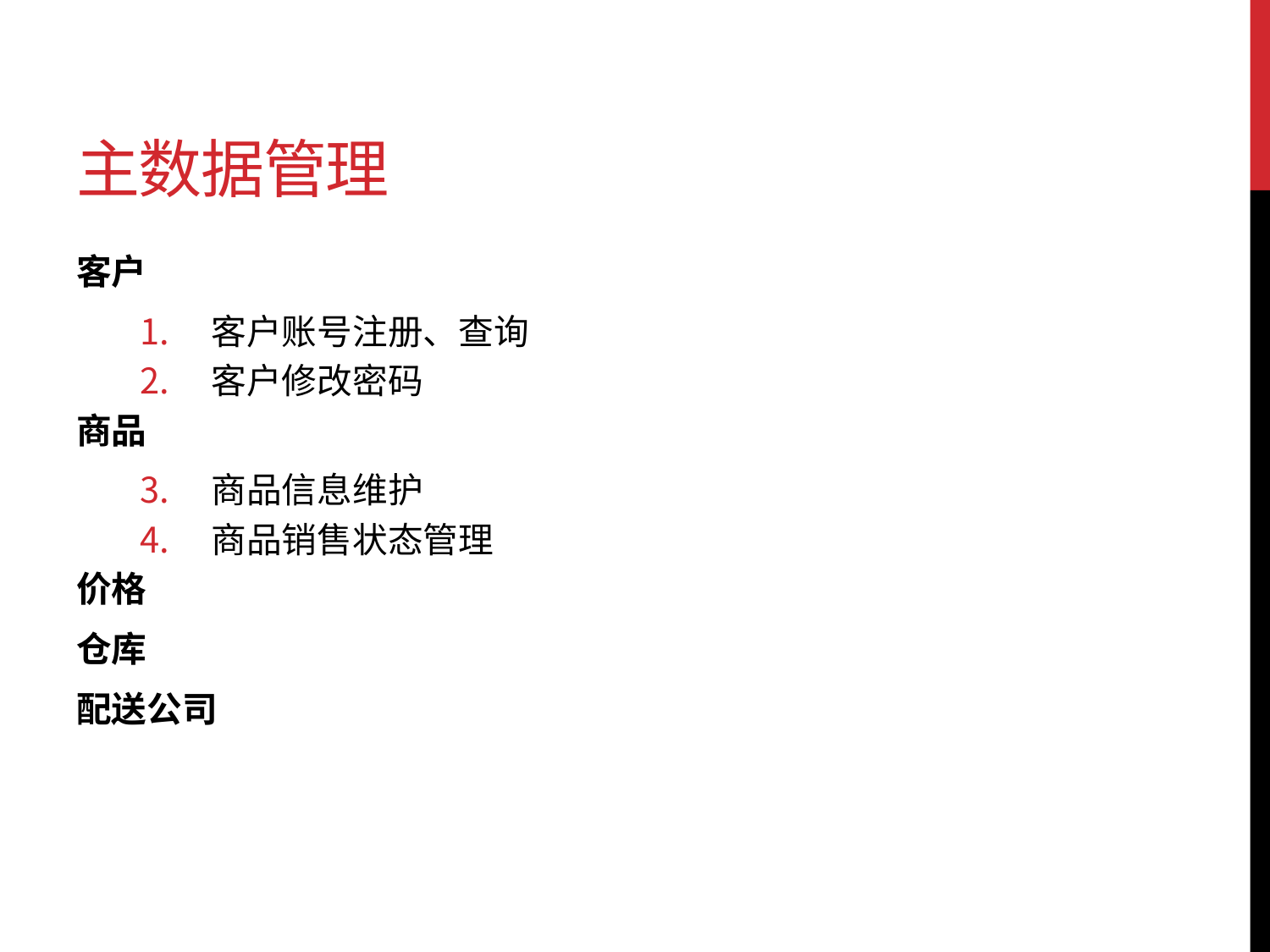

# 主数据管理
客户
客户账号注册、查询
客户修改密码
商品
商品信息维护
商品销售状态管理
价格
仓库
配送公司